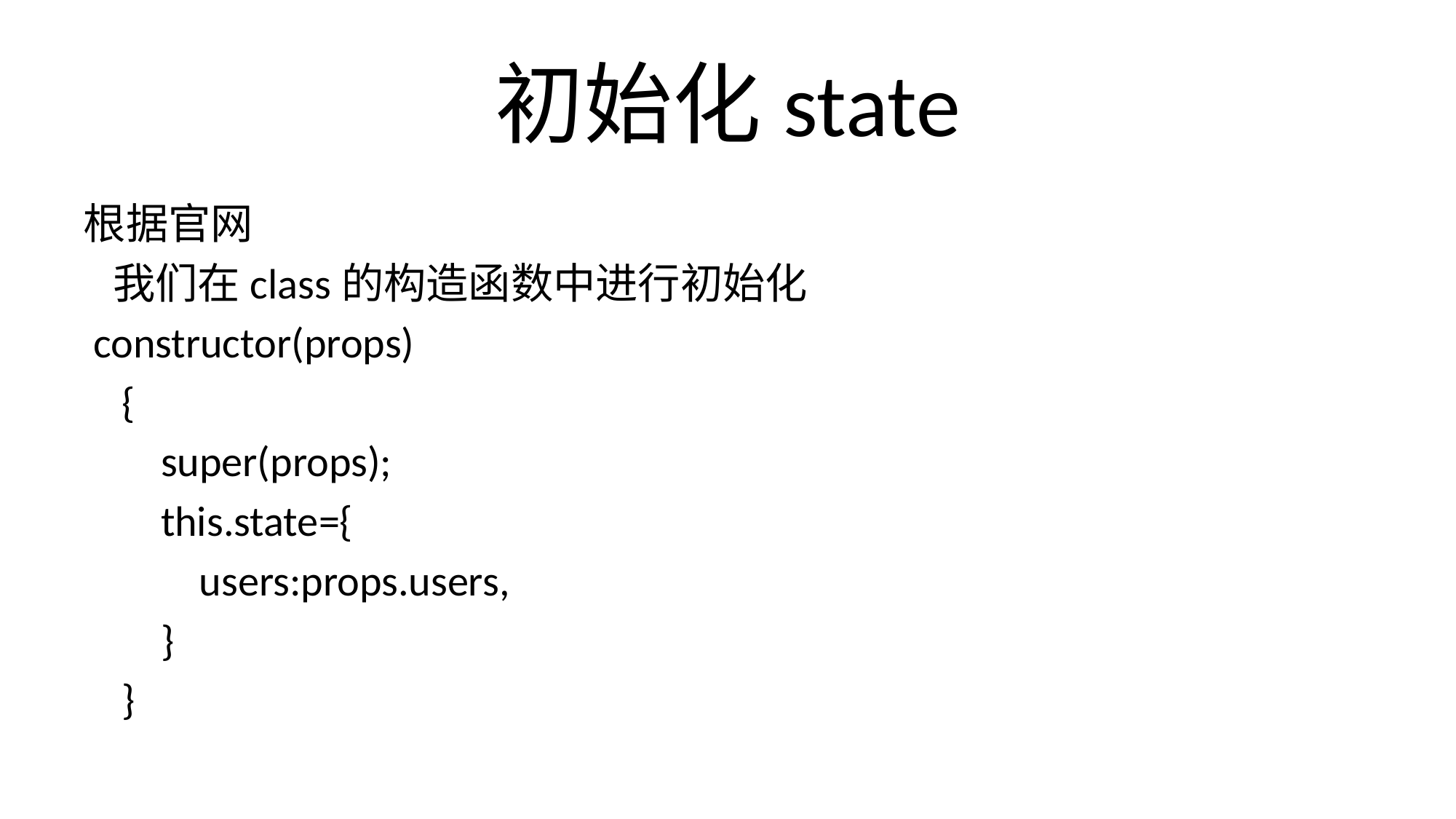

# 初始化state
根据官网
  我们在class的构造函数中进行初始化
 constructor(props)
    {
        super(props);
        this.state={
            users:props.users,
        }
    }